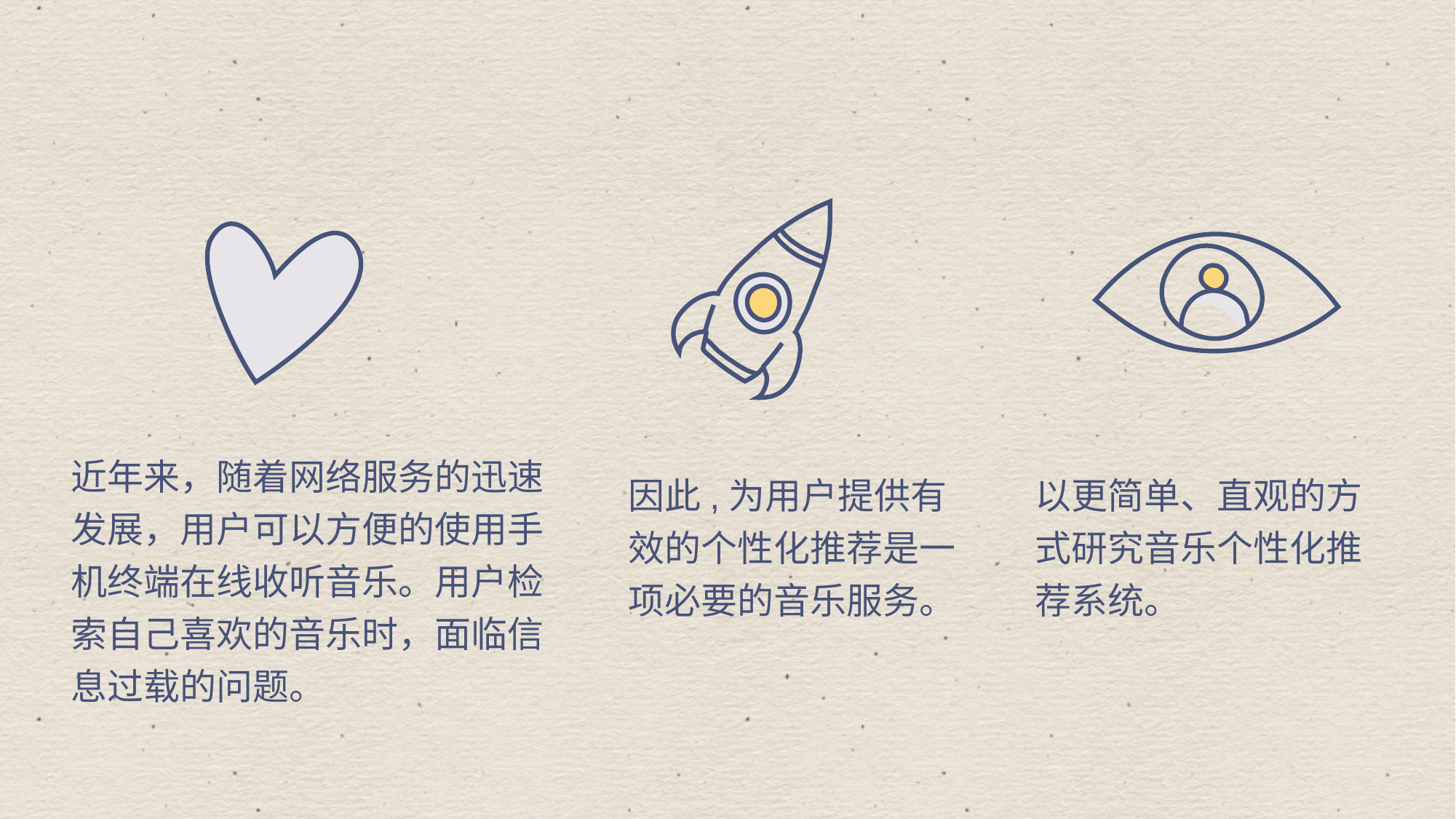

近年来，随着网络服务的迅速发展，用户可以方便的使用手机终端在线收听音乐。用户检索自己喜欢的音乐时，面临信息过载的问题。

以更简单、直观的方式研究音乐个性化推荐系统。
因此,为用户提供有效的个性化推荐是一项必要的音乐服务。